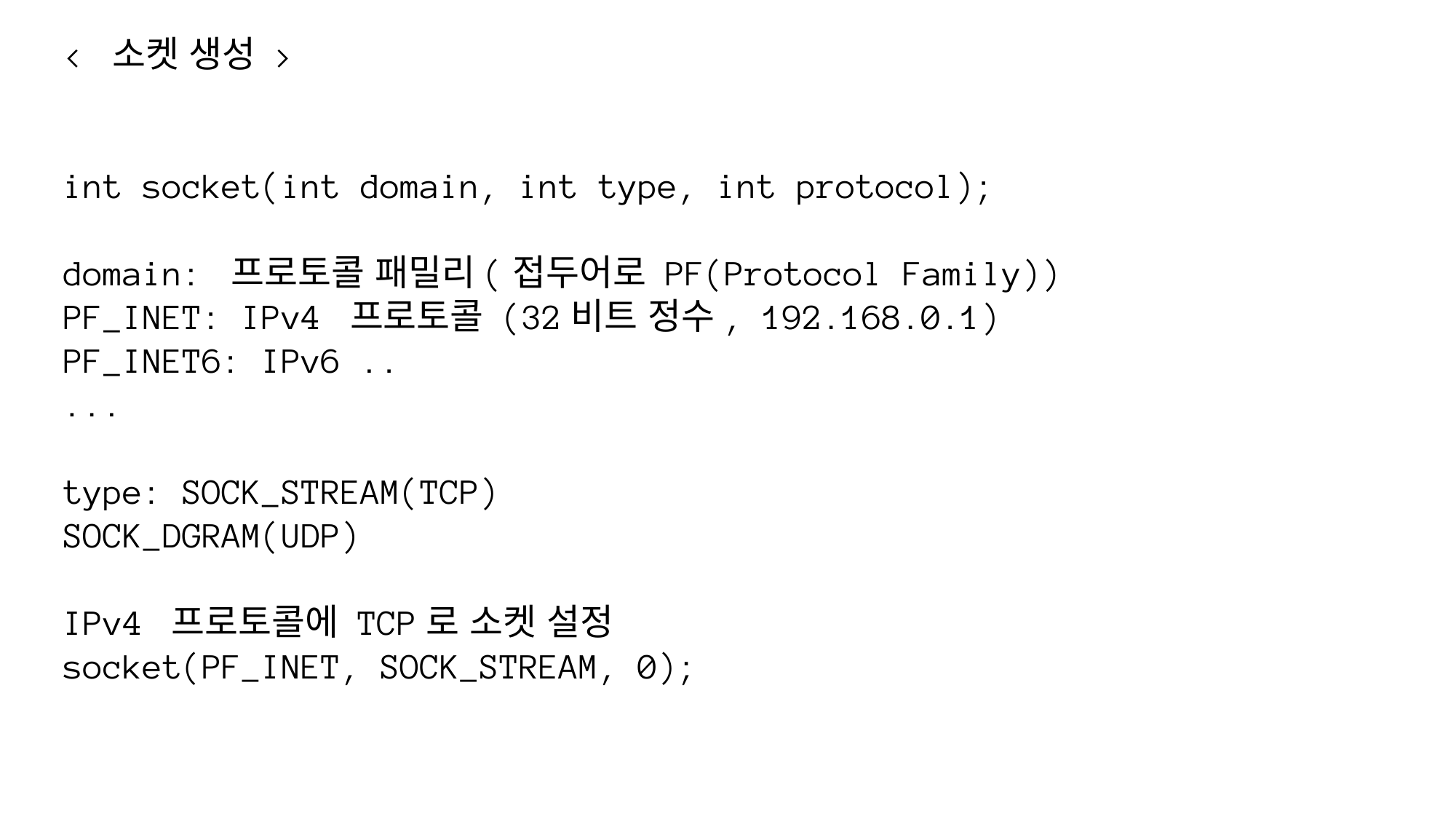

< 소켓 생성 >

int socket(int domain, int type, int protocol);

domain: 프로토콜 패밀리(접두어로 PF(Protocol Family))
PF_INET: IPv4 프로토콜 (32비트 정수, 192.168.0.1)
PF_INET6: IPv6 ..
...

type: SOCK_STREAM(TCP)
SOCK_DGRAM(UDP)

IPv4 프로토콜에 TCP로 소켓 설정
socket(PF_INET, SOCK_STREAM, 0);